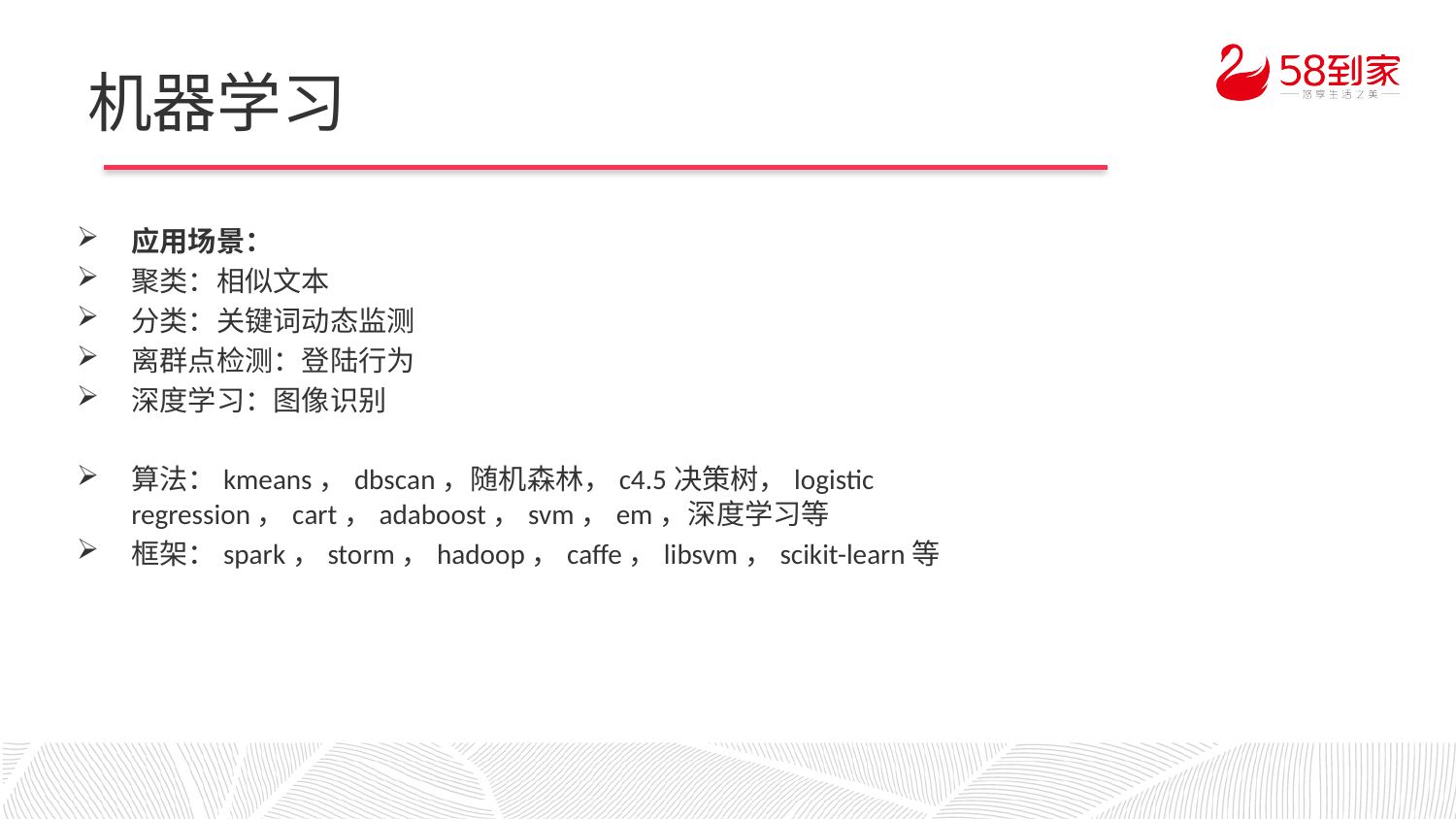

# 机器学习
应用场景：
聚类：相似文本
分类：关键词动态监测
离群点检测：登陆行为
深度学习：图像识别

算法：kmeans，dbscan，随机森林，c4.5决策树，logistic regression，cart，adaboost，svm，em，深度学习等
框架：spark，storm，hadoop，caffe，libsvm，scikit-learn等